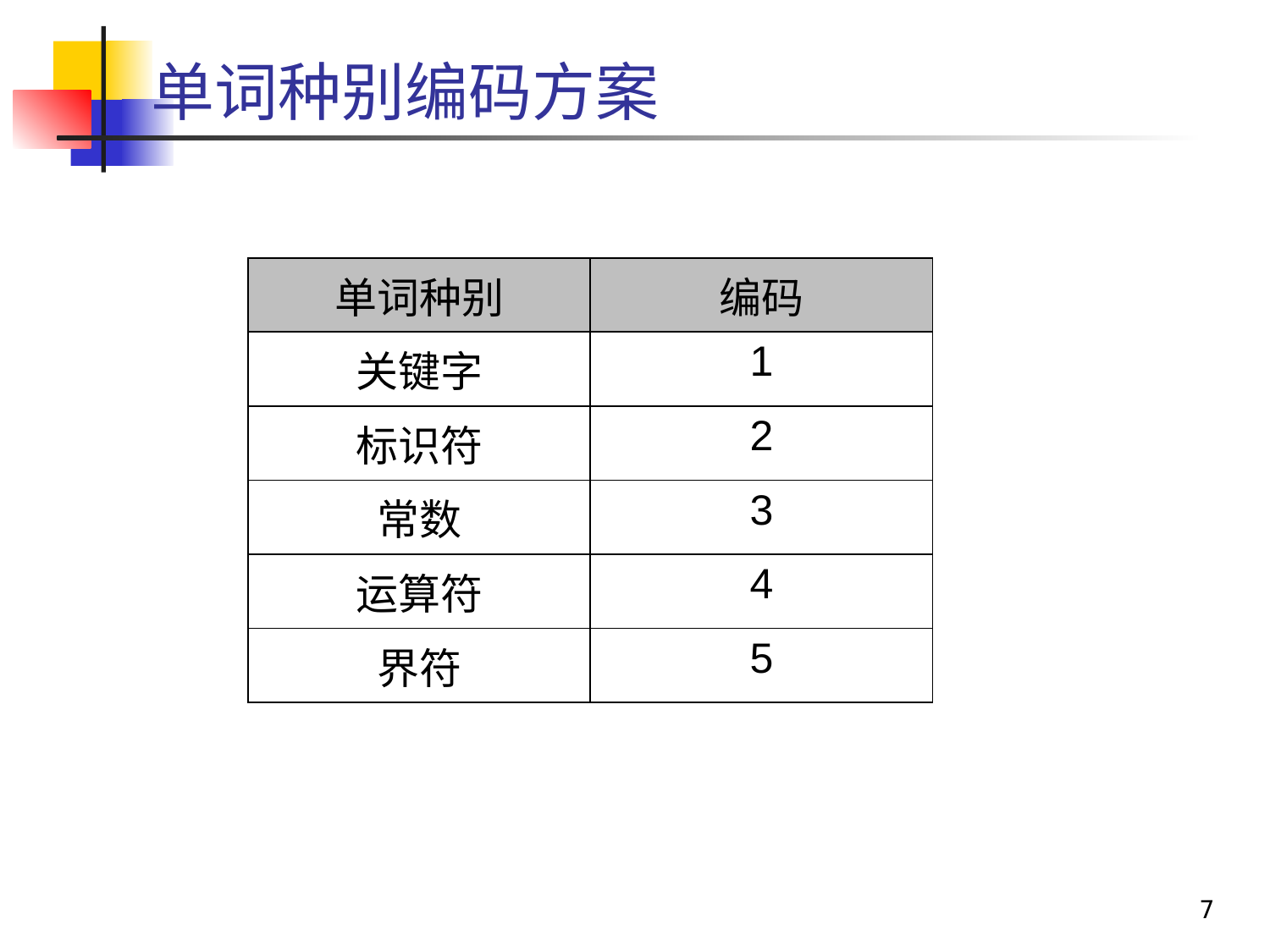

# 单词种别编码方案
| 单词种别 | 编码 |
| --- | --- |
| 关键字 | 1 |
| 标识符 | 2 |
| 常数 | 3 |
| 运算符 | 4 |
| 界符 | 5 |
7